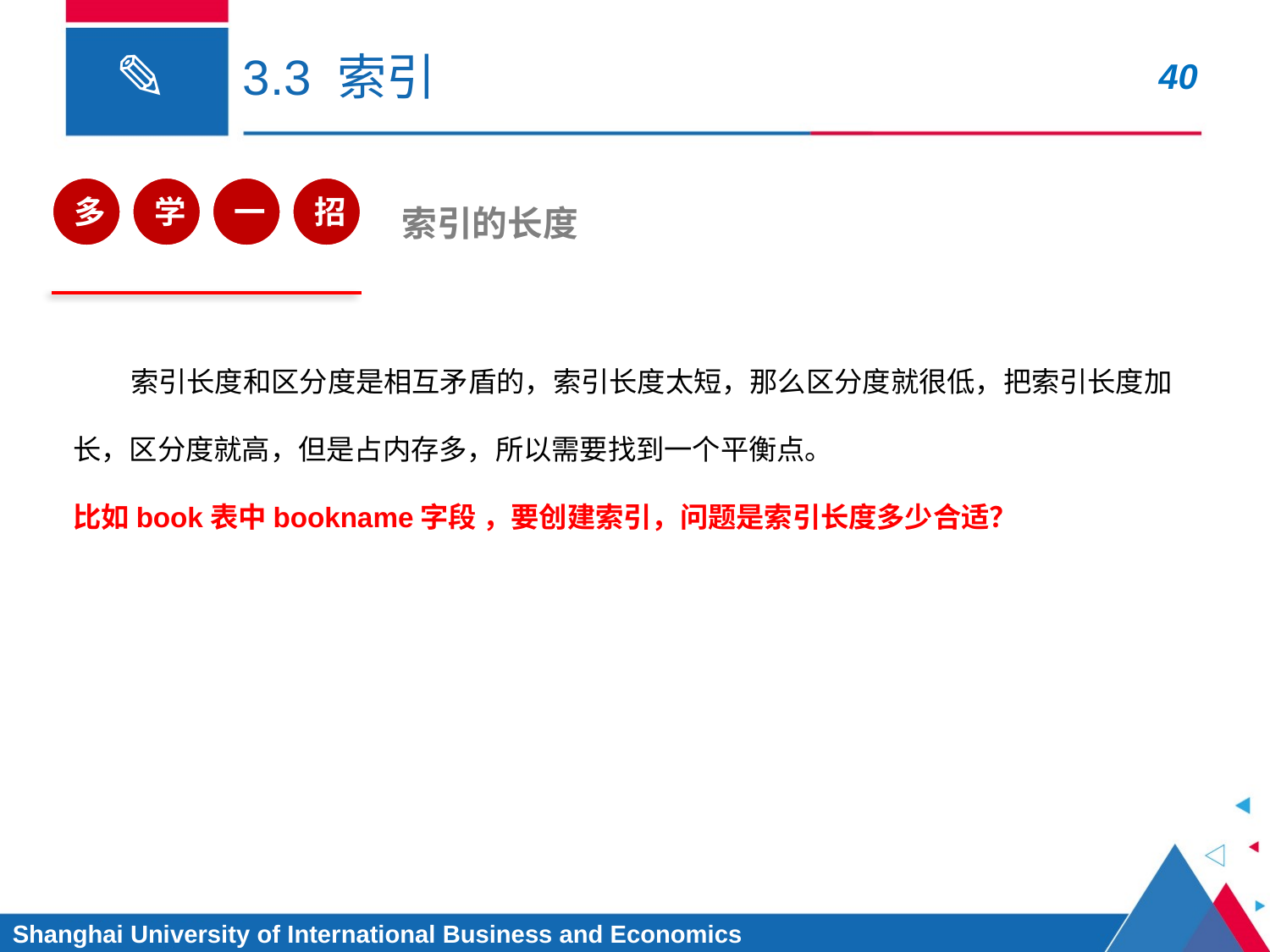

# 3.3 索引
多
学
一
招
索引的长度
        索引长度和区分度是相互矛盾的，索引长度太短，那么区分度就很低，把索引长度加长，区分度就高，但是占内存多，所以需要找到一个平衡点。
比如book表中bookname字段 ，要创建索引，问题是索引长度多少合适？